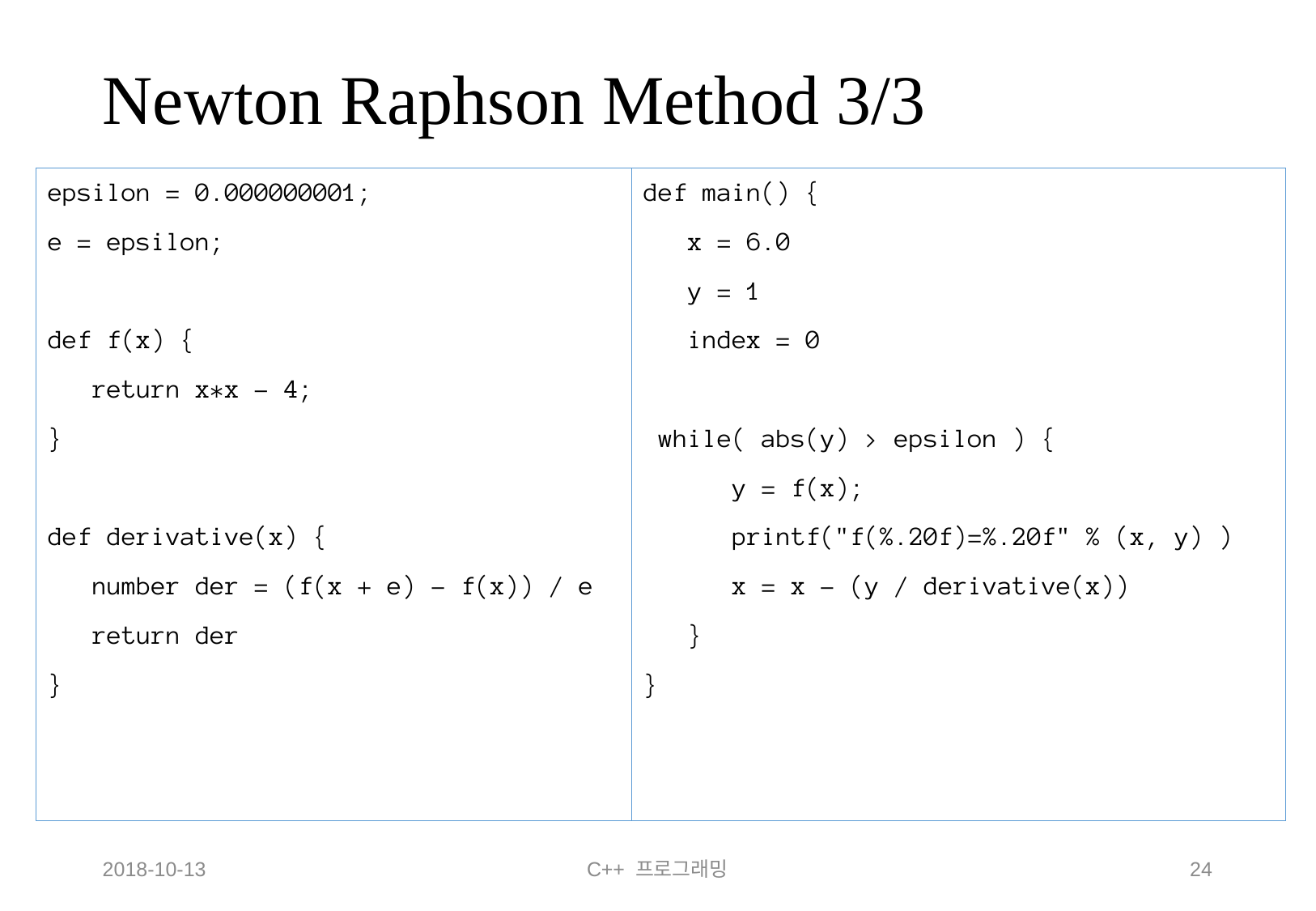

# Newton Raphson Method 3/3
epsilon = 0.000000001;
e = epsilon;

def f(x) {
   return x*x - 4;
}

def derivative(x) {
   number der = (f(x + e) - f(x)) / e
   return der
}
def main() {
   x = 6.0
   y = 1
   index = 0

 while( abs(y) > epsilon ) {
      y = f(x);
      printf("f(%.20f)=%.20f" % (x, y) )
      x = x - (y / derivative(x))
   }
}
2018-10-13
C++ 프로그래밍
24